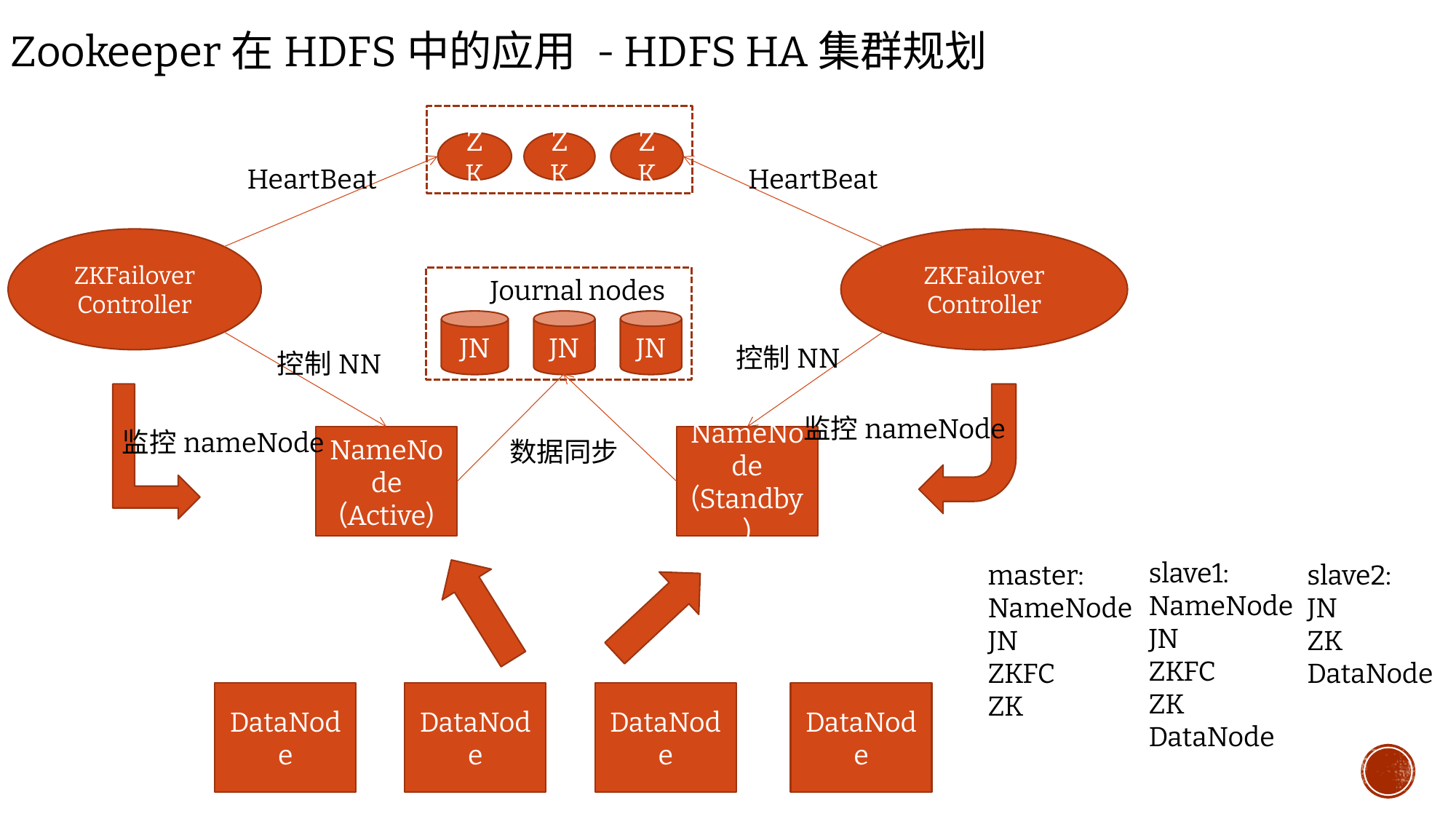

Zookeeper在HDFS中的应用 - HDFS HA集群规划

ZK
ZK
ZK
HeartBeat
HeartBeat
ZKFailover
Controller
ZKFailover
Controller

Journal nodes
JN
JN
JN
控制NN
控制NN

监控nameNode

监控nameNode
NameNode
(Active)
NameNode
(Standby)
数据同步
slave1:
NameNode
JN
ZKFC
ZK
DataNode

master:
NameNode
JN
ZKFC
ZK
slave2:
JN
ZK
DataNode

DataNode
DataNode
DataNode
DataNode